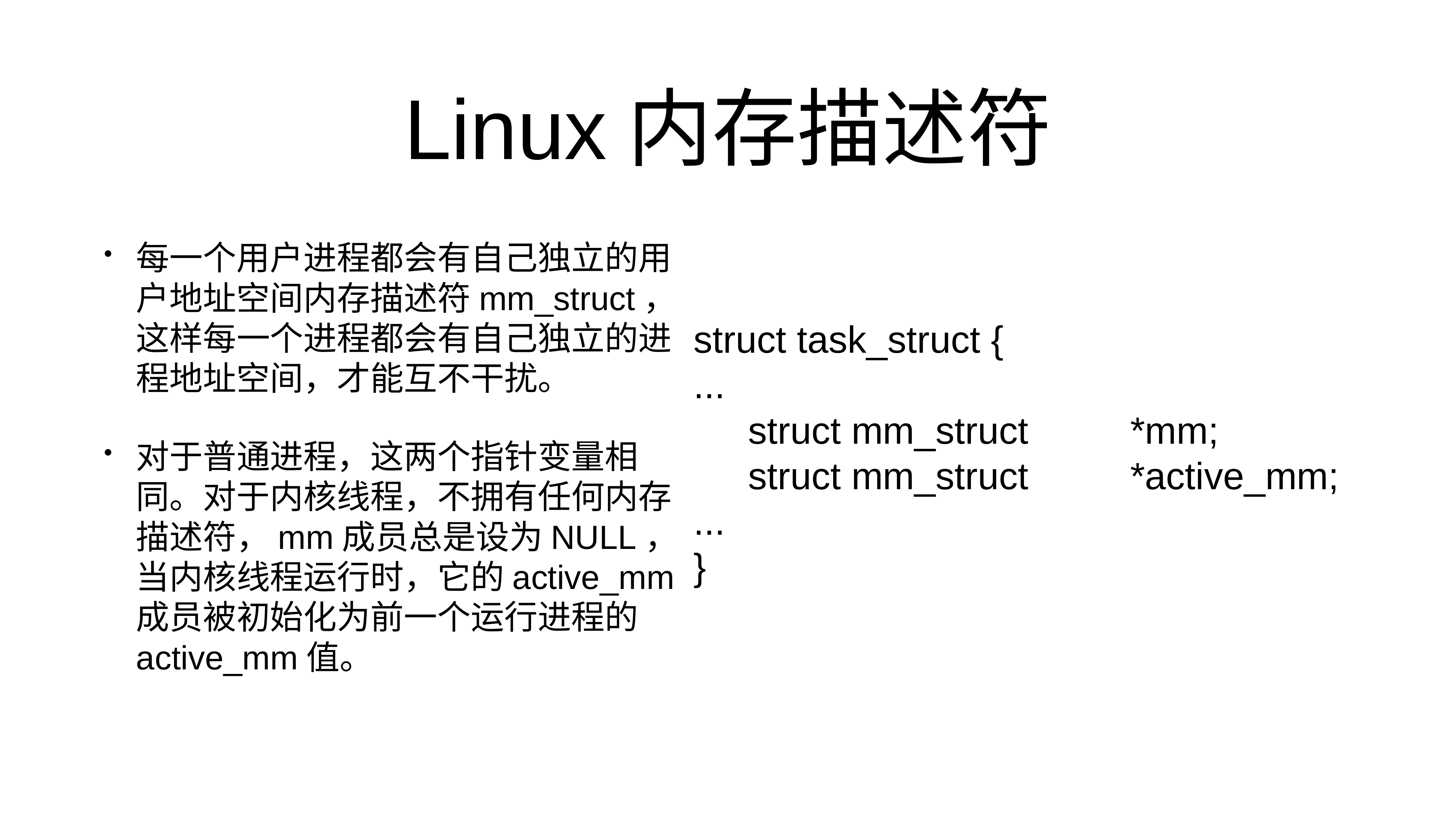

# Linux内存描述符
每一个用户进程都会有自己独立的用户地址空间内存描述符mm_struct，这样每一个进程都会有自己独立的进程地址空间，才能互不干扰。
对于普通进程，这两个指针变量相同。对于内核线程，不拥有任何内存描述符，mm成员总是设为NULL，当内核线程运行时，它的active_mm成员被初始化为前一个运行进程的active_mm值。
struct task_struct {
...
	struct mm_struct		*mm;
	struct mm_struct		*active_mm;
...
}